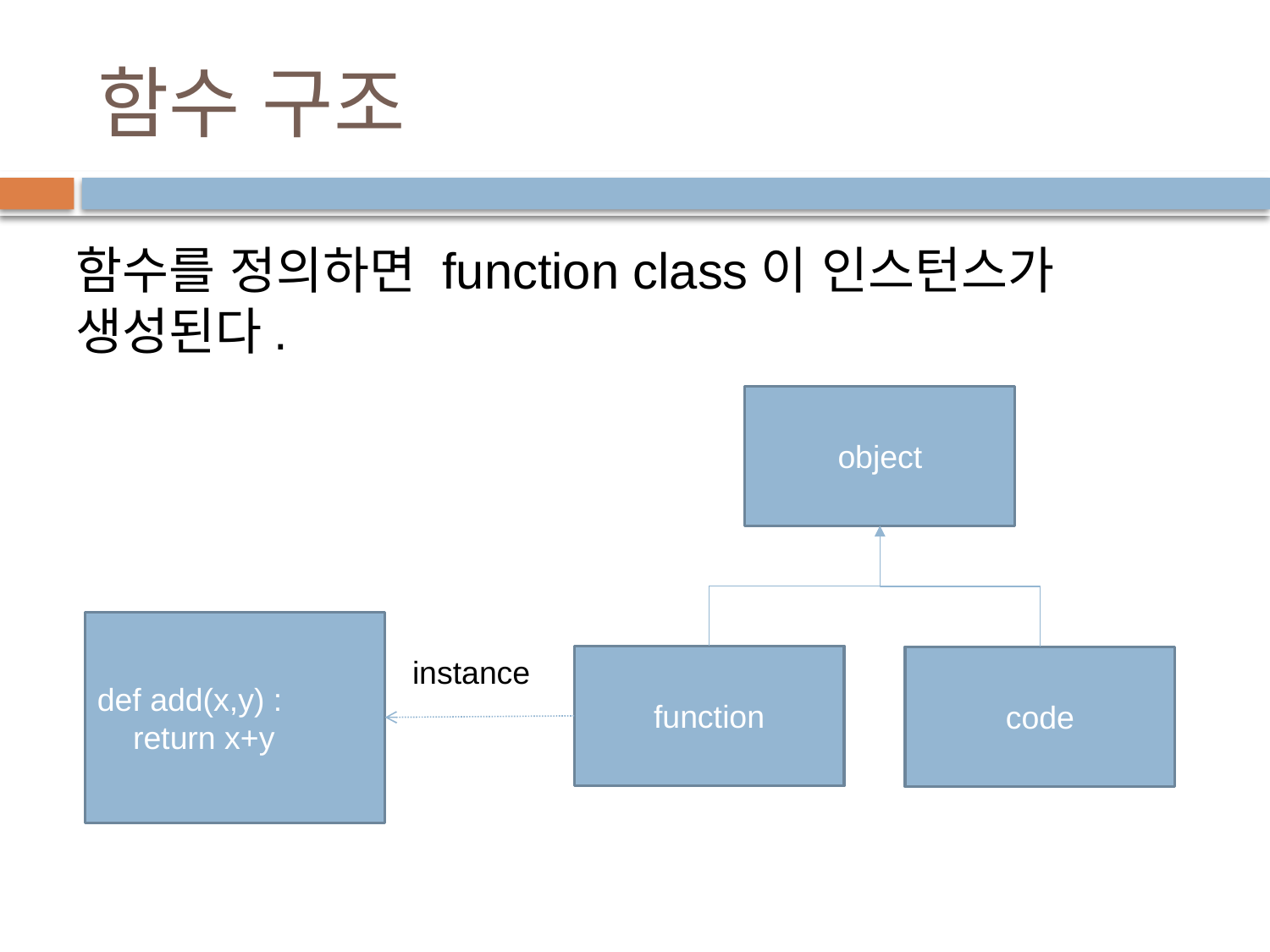

# 함수 구조
함수를 정의하면 function class이 인스턴스가 생성된다.
object
def add(x,y) :
    return x+y
function
instance
code